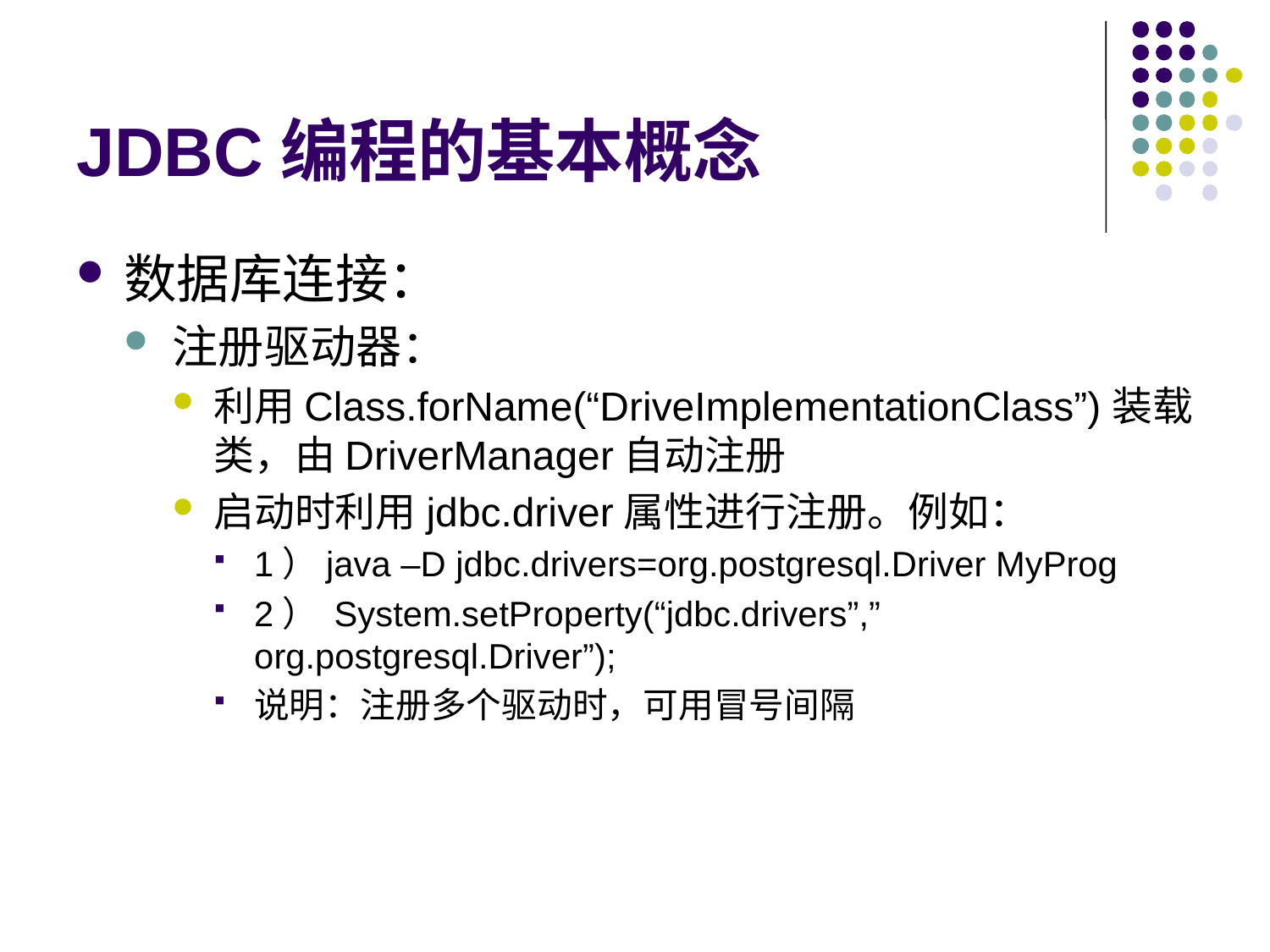

# JDBC编程的基本概念
数据库连接：
注册驱动器：
利用Class.forName(“DriveImplementationClass”)装载类，由DriverManager自动注册
启动时利用jdbc.driver属性进行注册。例如：
1）java –D jdbc.drivers=org.postgresql.Driver MyProg
2） System.setProperty(“jdbc.drivers”,” org.postgresql.Driver”);
说明：注册多个驱动时，可用冒号间隔